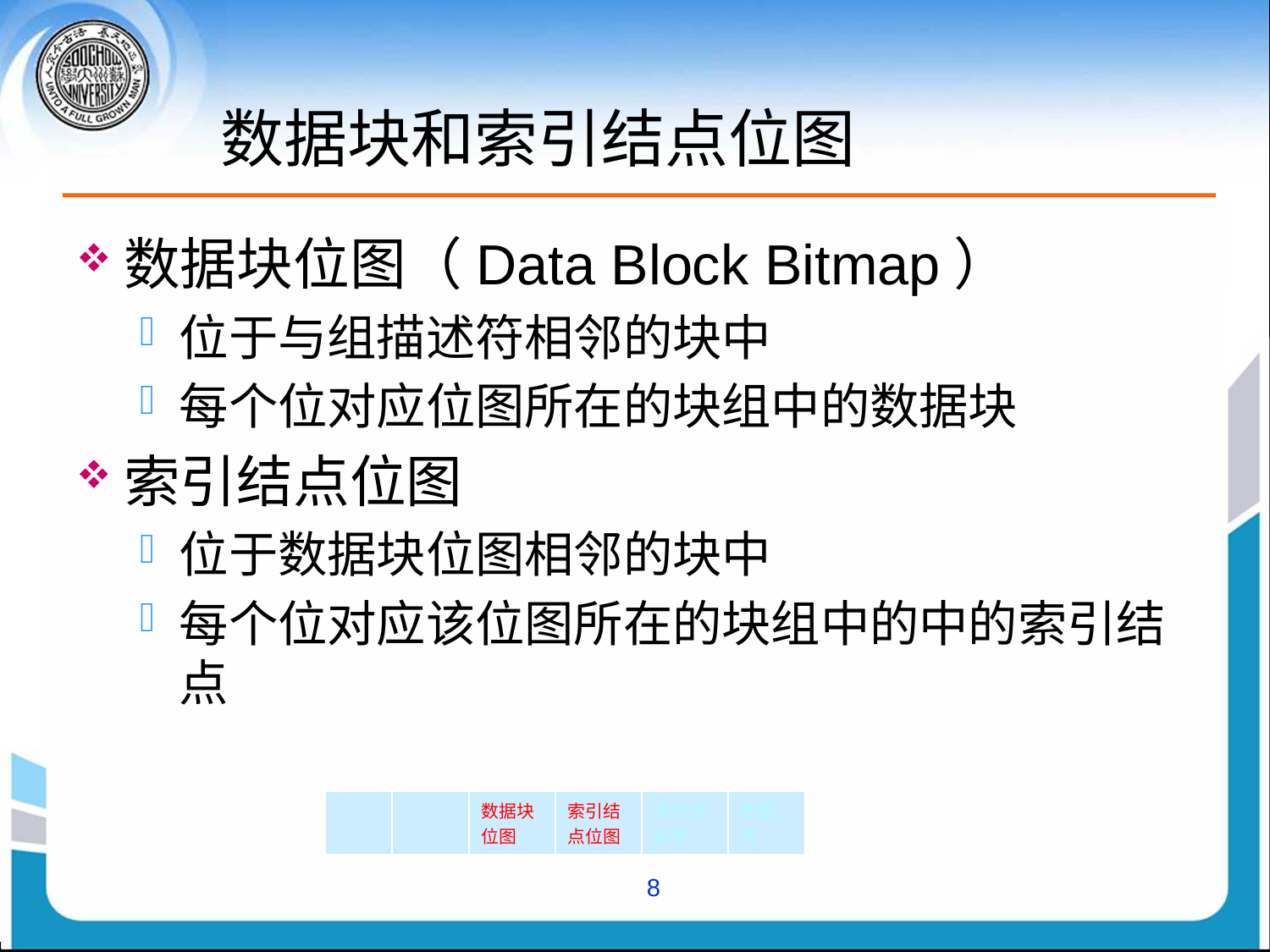

# 数据块和索引结点位图
数据块位图（Data Block Bitmap）
位于与组描述符相邻的块中
每个位对应位图所在的块组中的数据块
索引结点位图
位于数据块位图相邻的块中
每个位对应该位图所在的块组中的中的索引结点
| 超级块 | 组描述符 | 数据块位图 | 索引结点位图 | 索引结点表 | 数据块 |
| --- | --- | --- | --- | --- | --- |
8